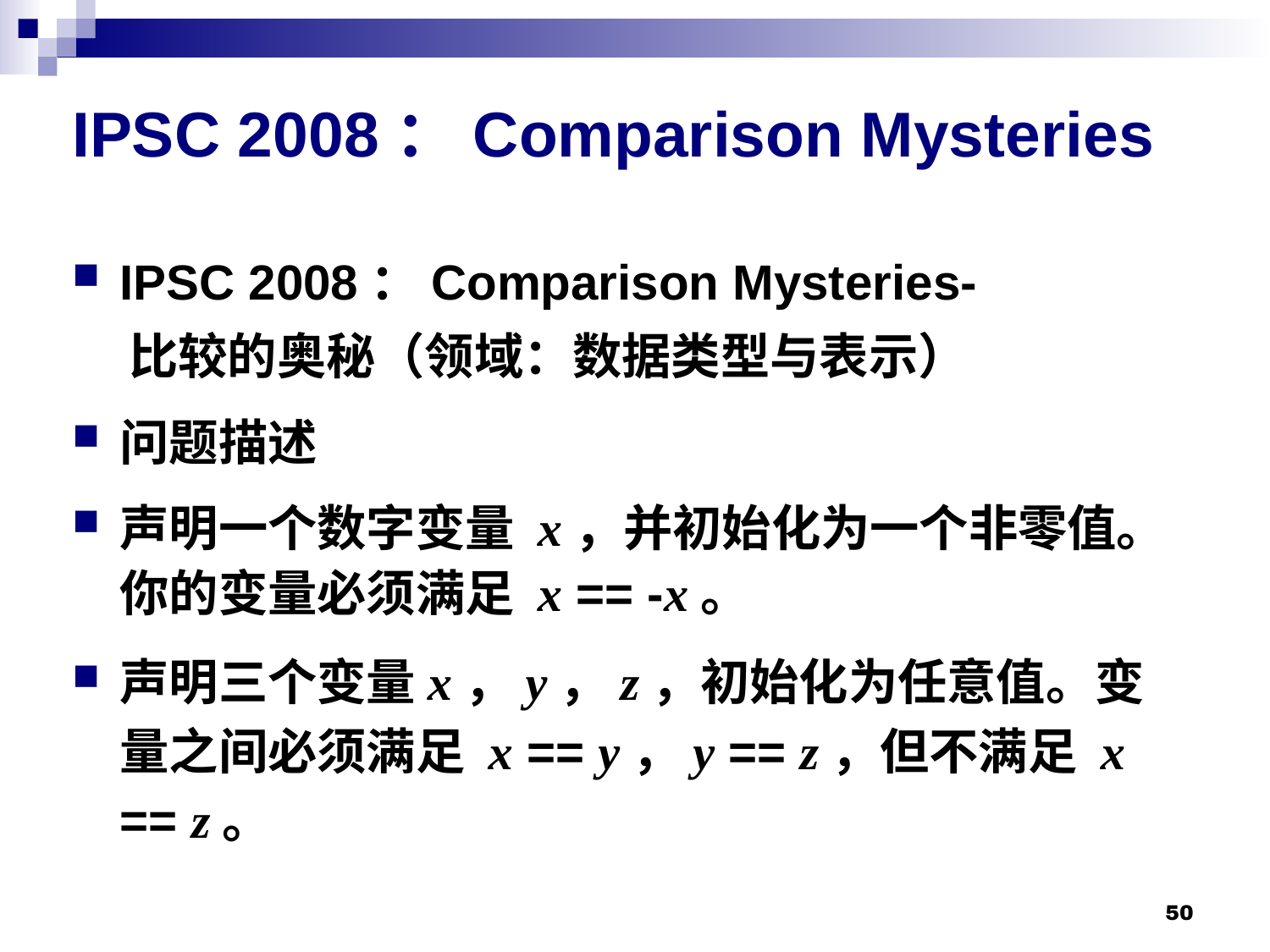

# IPSC 2008：Comparison Mysteries
IPSC 2008：Comparison Mysteries-
    比较的奥秘（领域：数据类型与表示）
问题描述
声明一个数字变量 x，并初始化为一个非零值。你的变量必须满足 x == -x。
声明三个变量x，y，z，初始化为任意值。变量之间必须满足 x == y，y == z，但不满足 x == z。
50